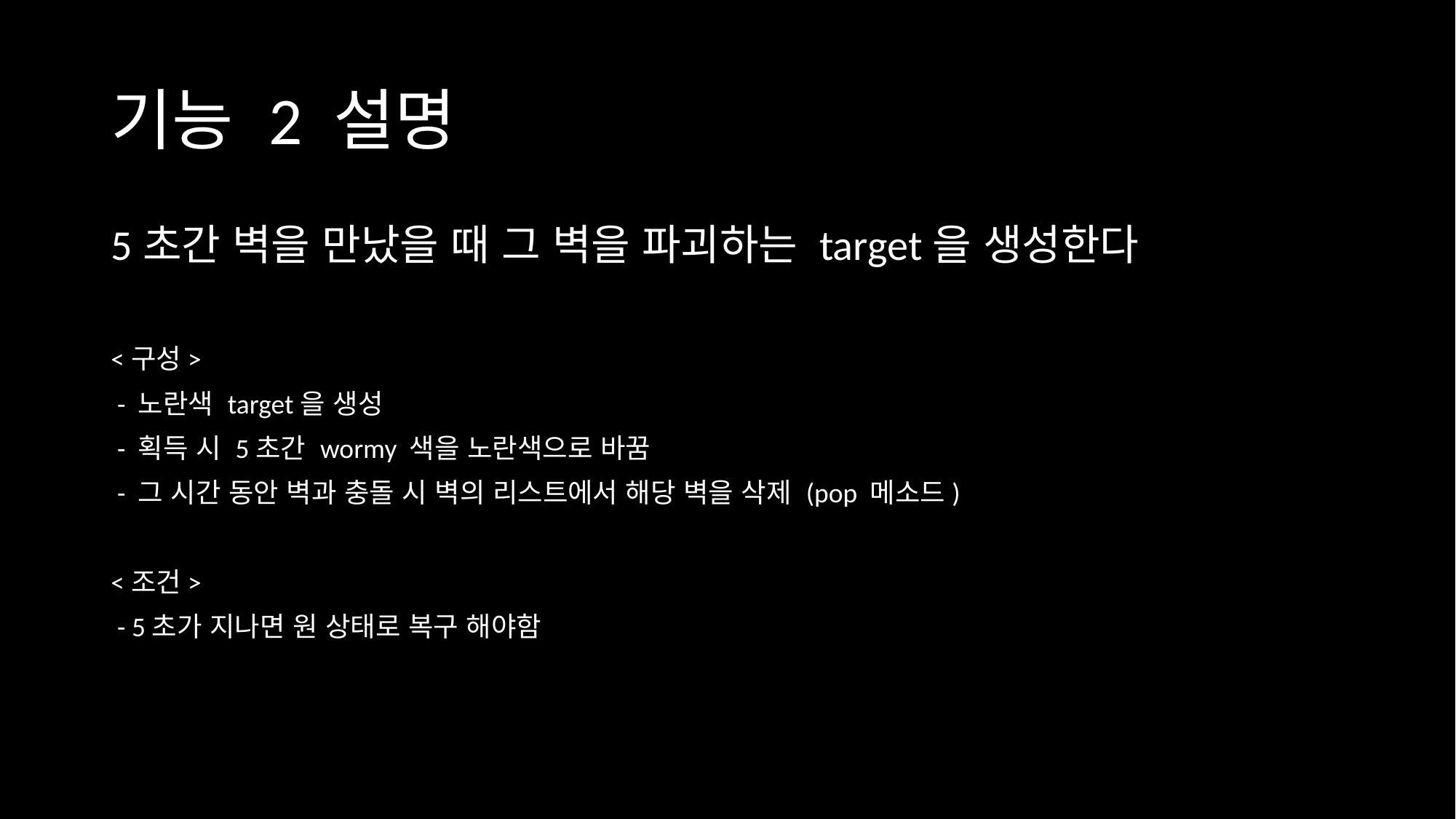

# 기능 2 설명
5초간 벽을 만났을 때 그 벽을 파괴하는 target을 생성한다

<구성>
 - 노란색 target을 생성
 - 획득 시 5초간 wormy 색을 노란색으로 바꿈
 - 그 시간 동안 벽과 충돌 시 벽의 리스트에서 해당 벽을 삭제 (pop 메소드)

<조건>
 - 5초가 지나면 원 상태로 복구 해야함